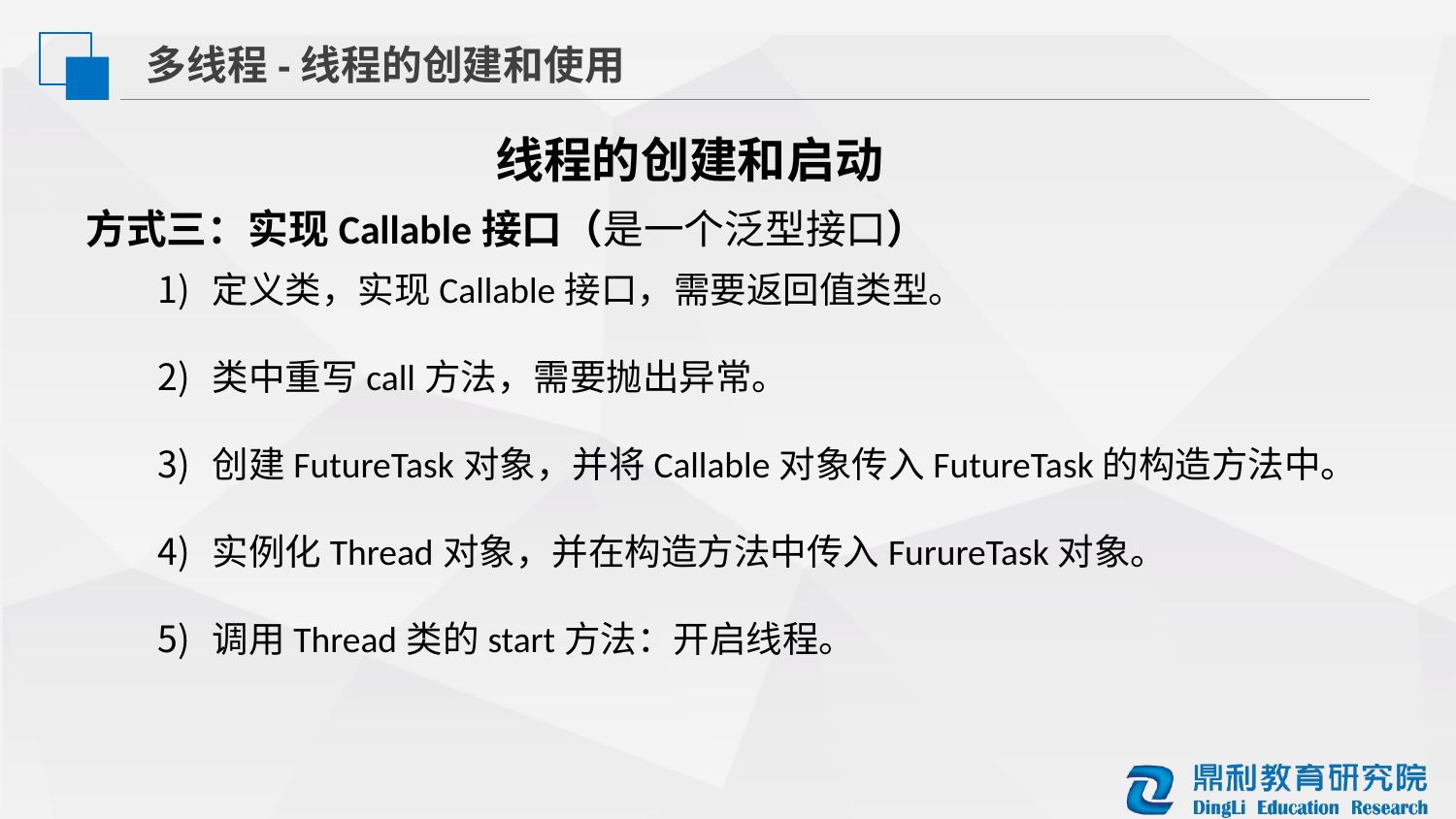

多线程-线程的创建和使用
线程的创建和启动
方式三：实现Callable接口（是一个泛型接口）
定义类，实现Callable接口，需要返回值类型。

类中重写call方法，需要抛出异常。

创建FutureTask对象，并将Callable对象传入FutureTask的构造方法中。

实例化Thread对象，并在构造方法中传入FurureTask对象。

调用Thread类的start方法：开启线程。